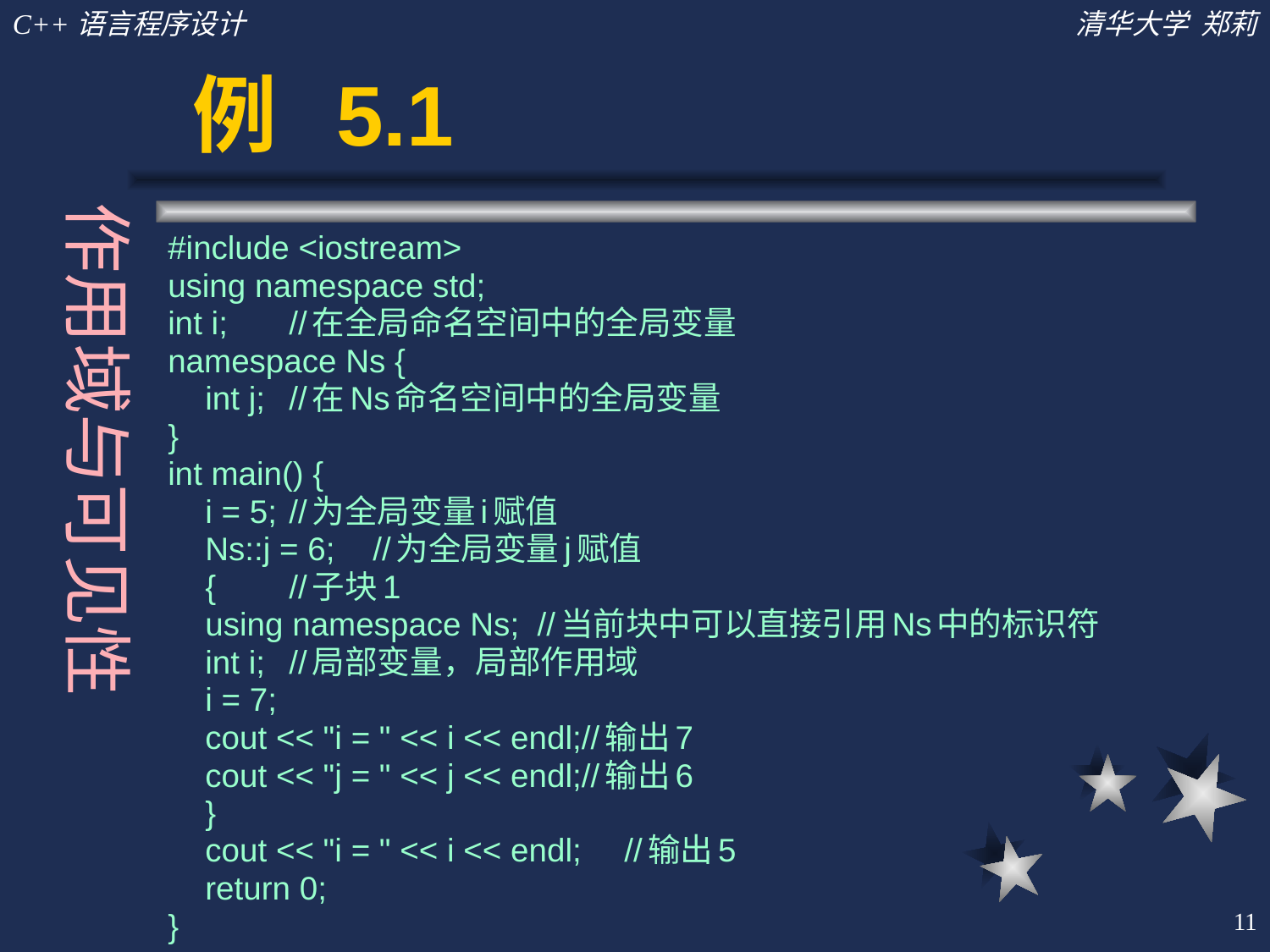

# 例  5.1
作用域与可见性
#include <iostream>
using namespace std;
int i;		//在全局命名空间中的全局变量
namespace Ns {
	int j;		//在Ns命名空间中的全局变量
}
int main() {
	i = 5;			//为全局变量i赋值
	Ns::j = 6;		//为全局变量j赋值
	{				//子块1
		using namespace Ns;  //当前块中可以直接引用Ns中的标识符
		int i;		//局部变量，局部作用域
		i = 7;
		cout << "i = " << i << endl;//输出7
		cout << "j = " << j << endl;//输出6
	}
	cout << "i = " << i << endl;	//输出5
	return 0;
}
11